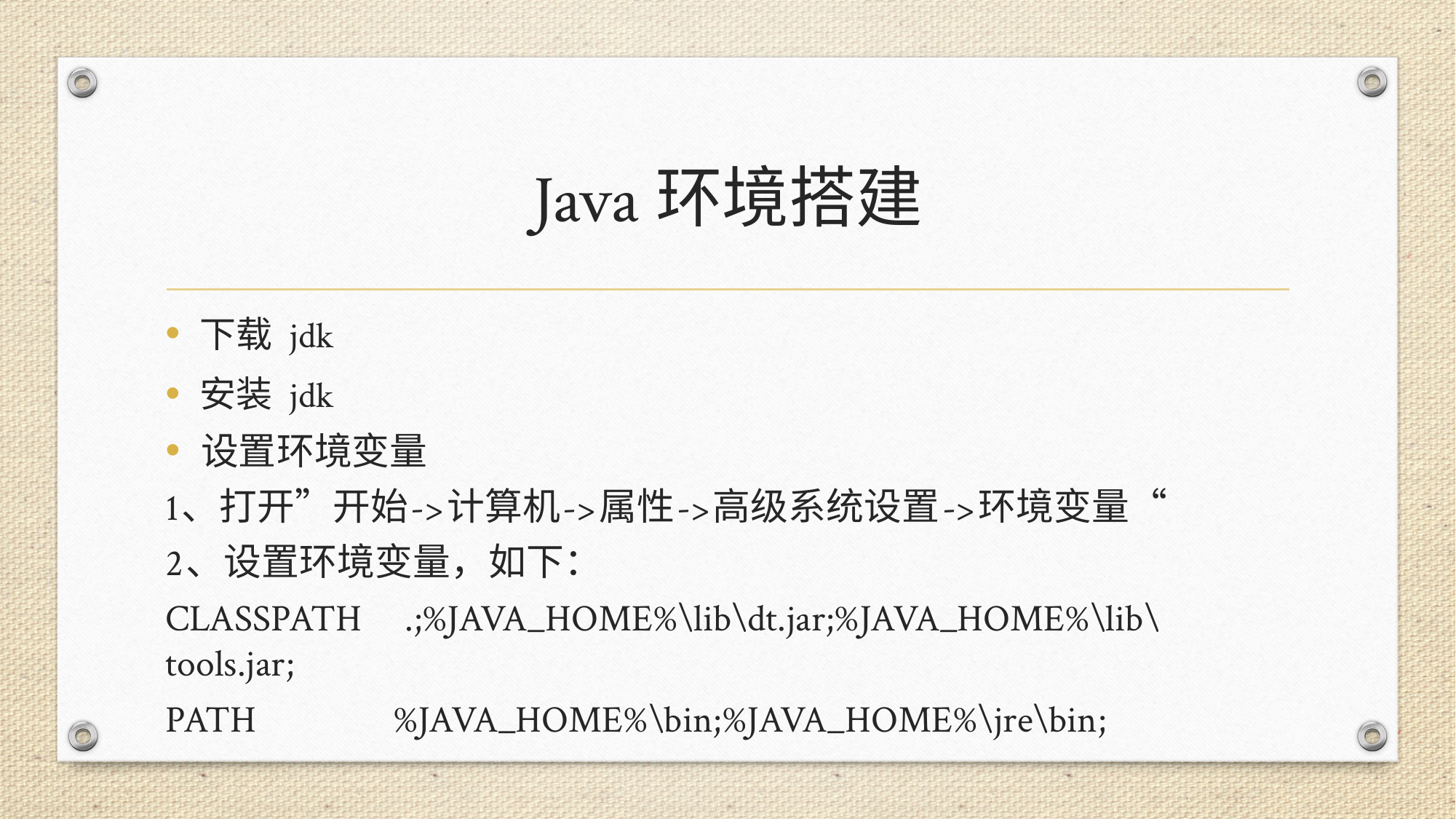

# Java环境搭建
下载 jdk
安装 jdk

设置环境变量
1、打开”开始->计算机->属性->高级系统设置->环境变量“
2、设置环境变量，如下：
CLASSPATH     .;%JAVA_HOME%\lib\dt.jar;%JAVA_HOME%\lib\tools.jar;
PATH                %JAVA_HOME%\bin;%JAVA_HOME%\jre\bin;